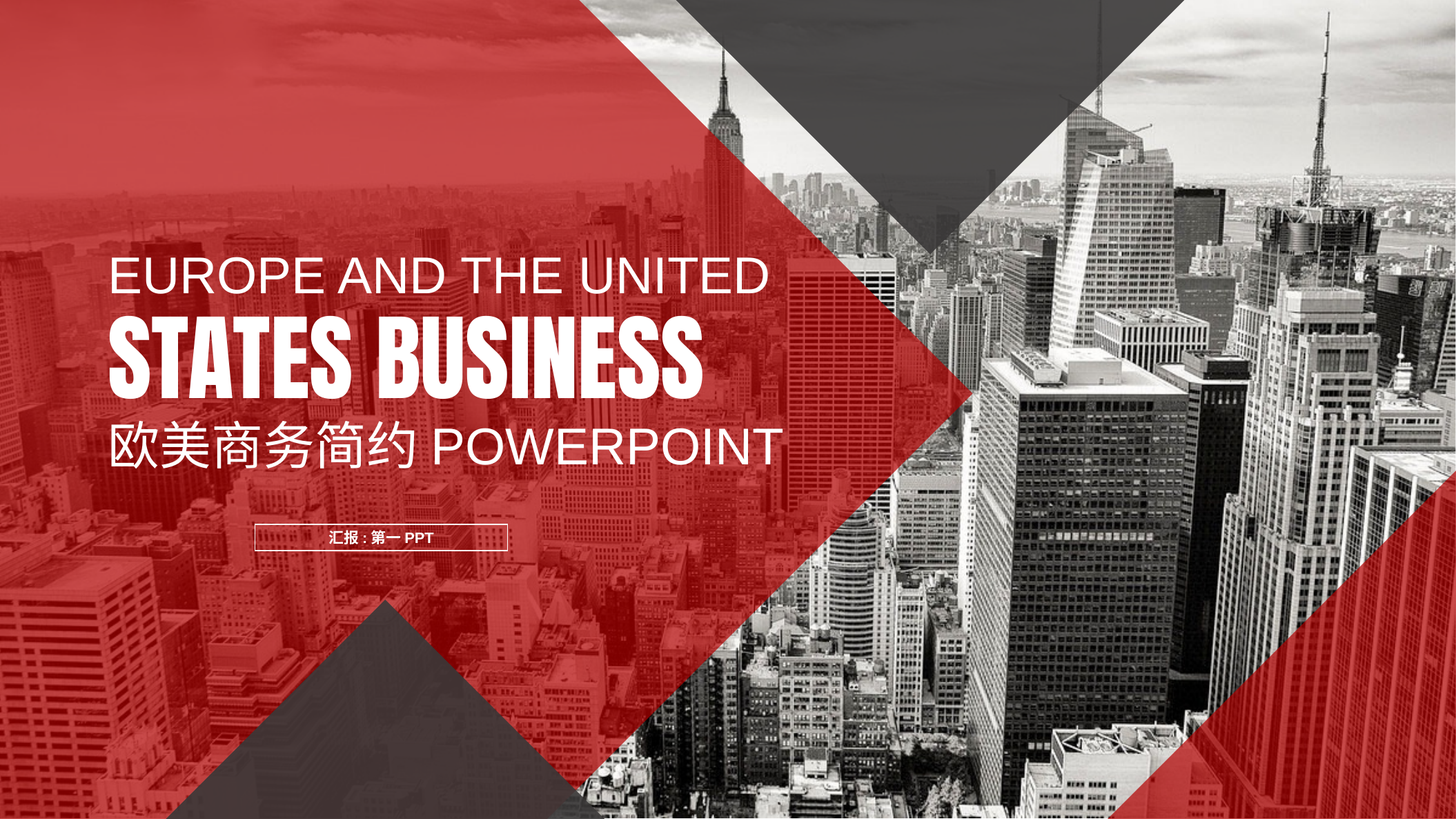

Europe and the United States business

欧美商务简约POWERPOINT
汇报:第一PPT